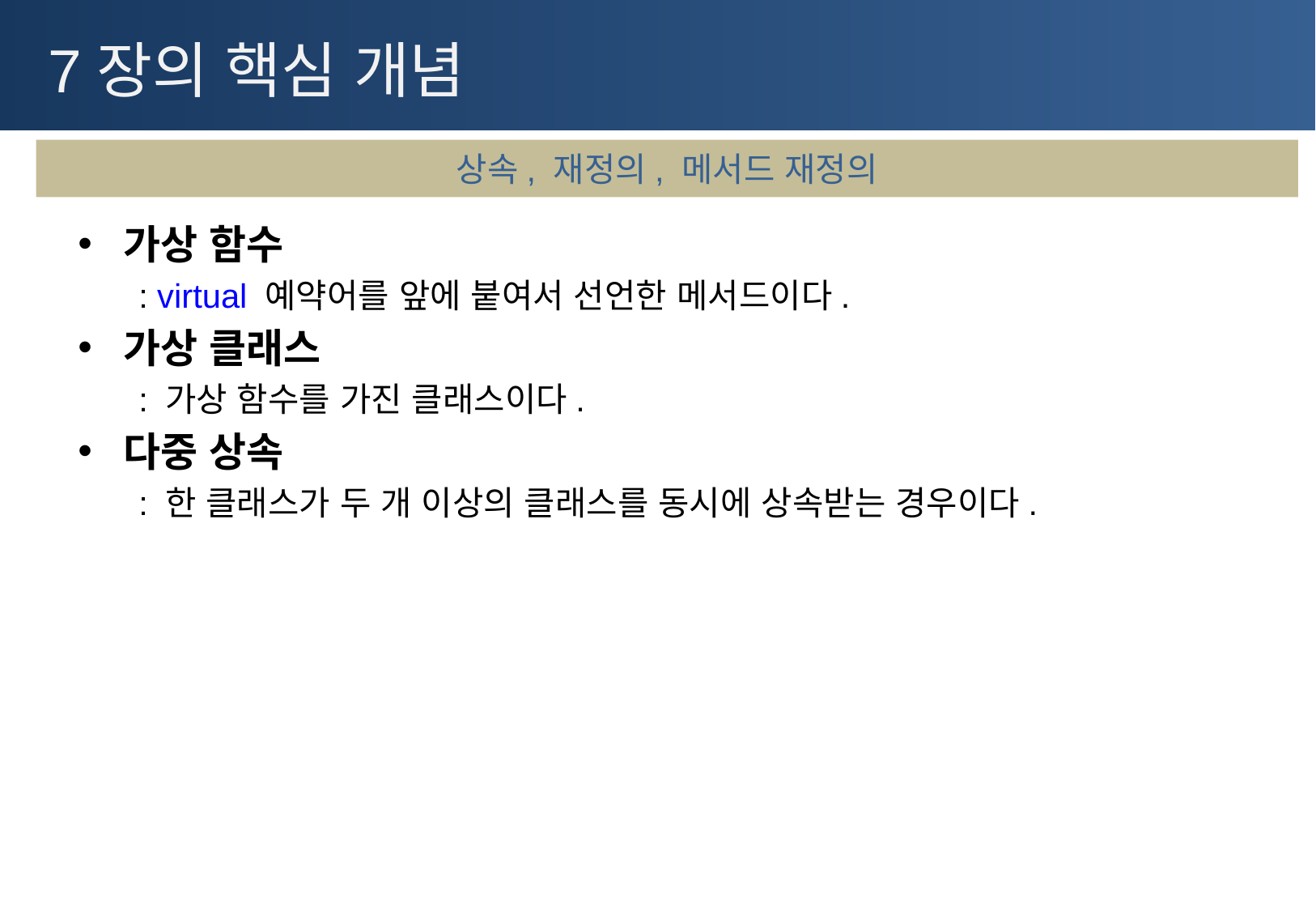

# 7장의 핵심 개념
상속, 재정의, 메서드 재정의
가상 함수
: virtual 예약어를 앞에 붙여서 선언한 메서드이다.
가상 클래스
: 가상 함수를 가진 클래스이다.
다중 상속
: 한 클래스가 두 개 이상의 클래스를 동시에 상속받는 경우이다.